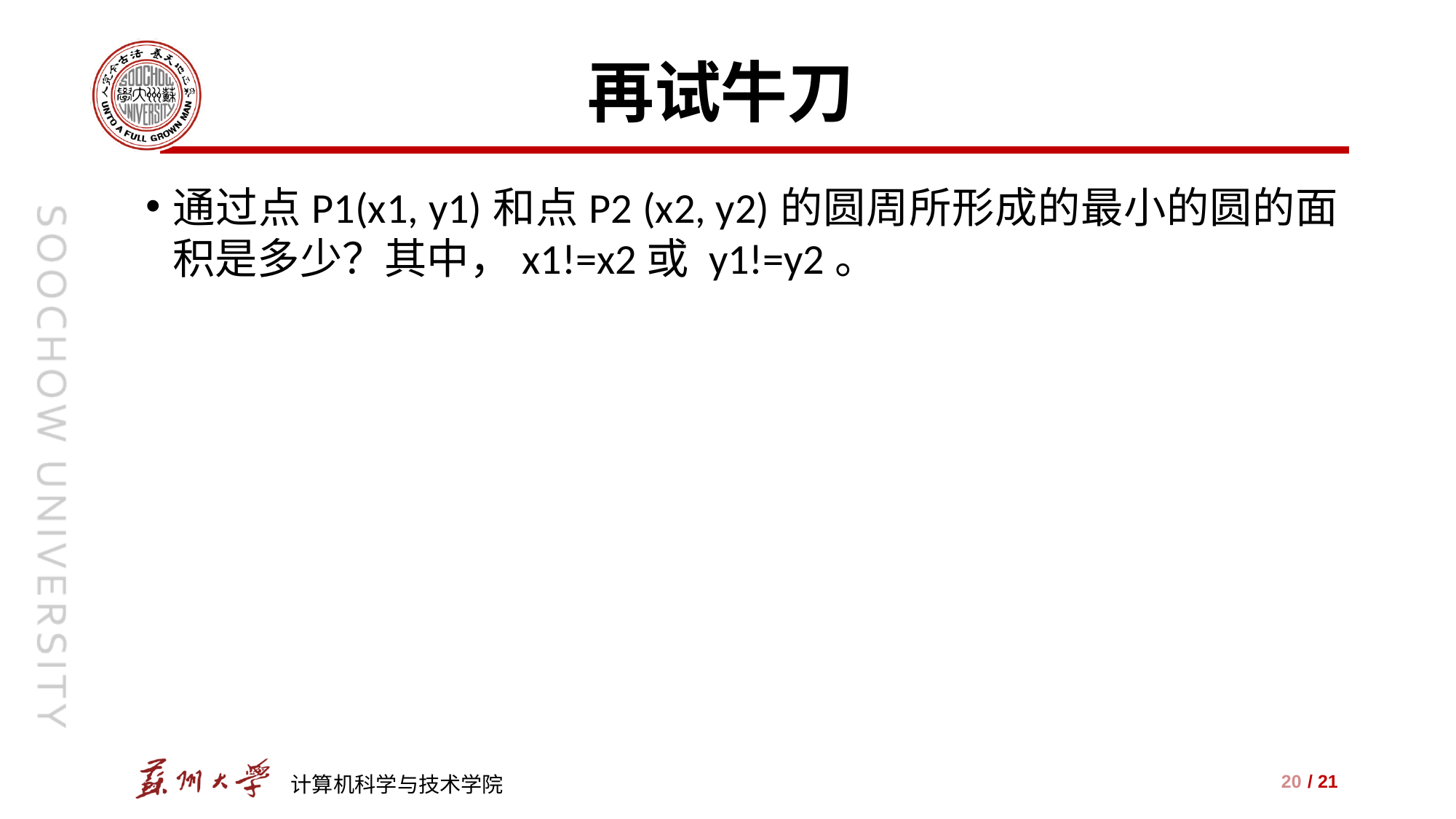

# 再试牛刀
通过点P1(x1, y1)和点P2 (x2, y2)的圆周所形成的最小的圆的面积是多少？其中，x1!=x2或 y1!=y2。
20